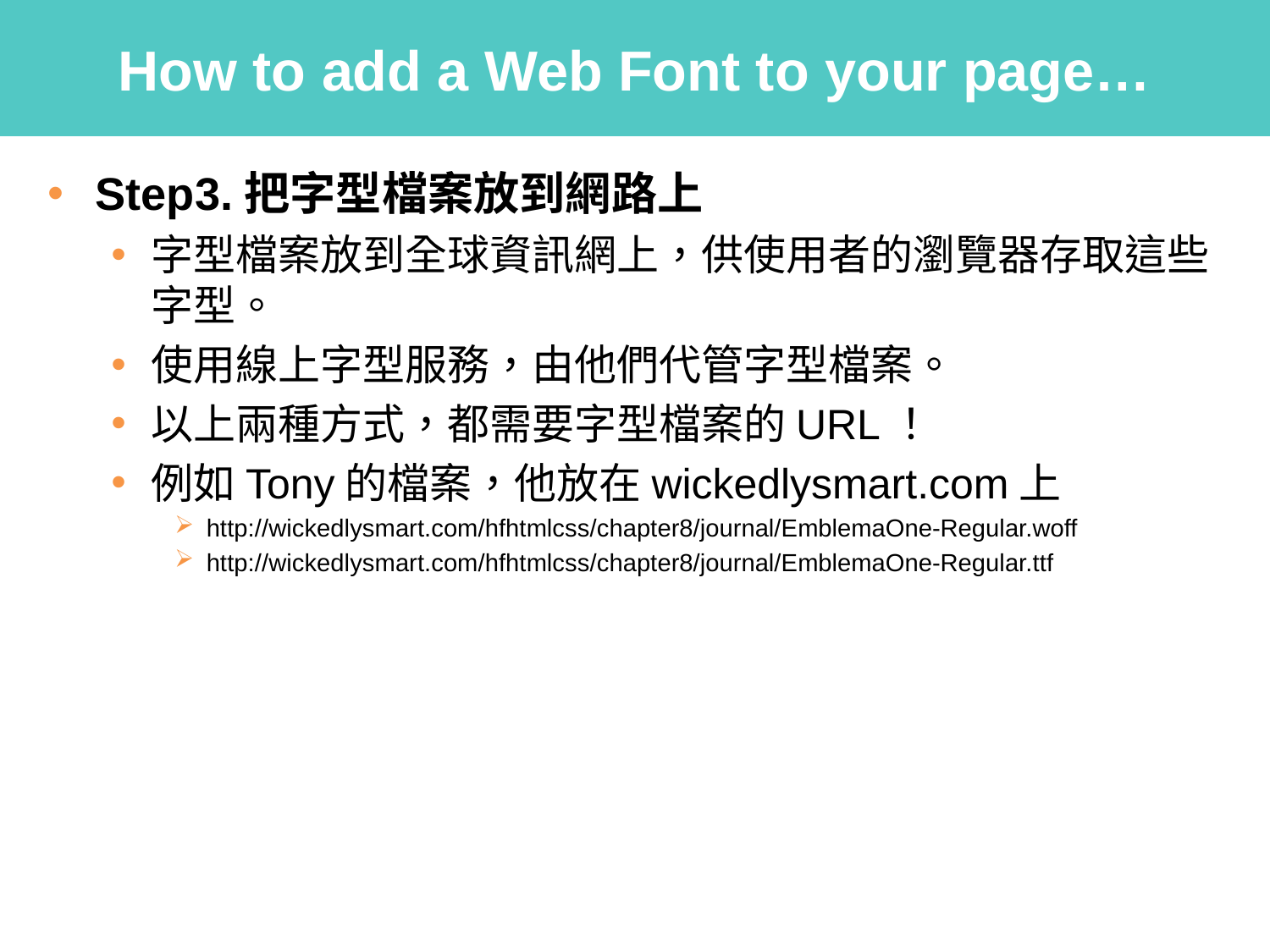

# How to add a Web Font to your page…
Step3.把字型檔案放到網路上
字型檔案放到全球資訊網上，供使用者的瀏覽器存取這些字型。
使用線上字型服務，由他們代管字型檔案。
以上兩種方式，都需要字型檔案的URL！
例如Tony的檔案，他放在wickedlysmart.com上
http://wickedlysmart.com/hfhtmlcss/chapter8/journal/EmblemaOne-Regular.woff
http://wickedlysmart.com/hfhtmlcss/chapter8/journal/EmblemaOne-Regular.ttf